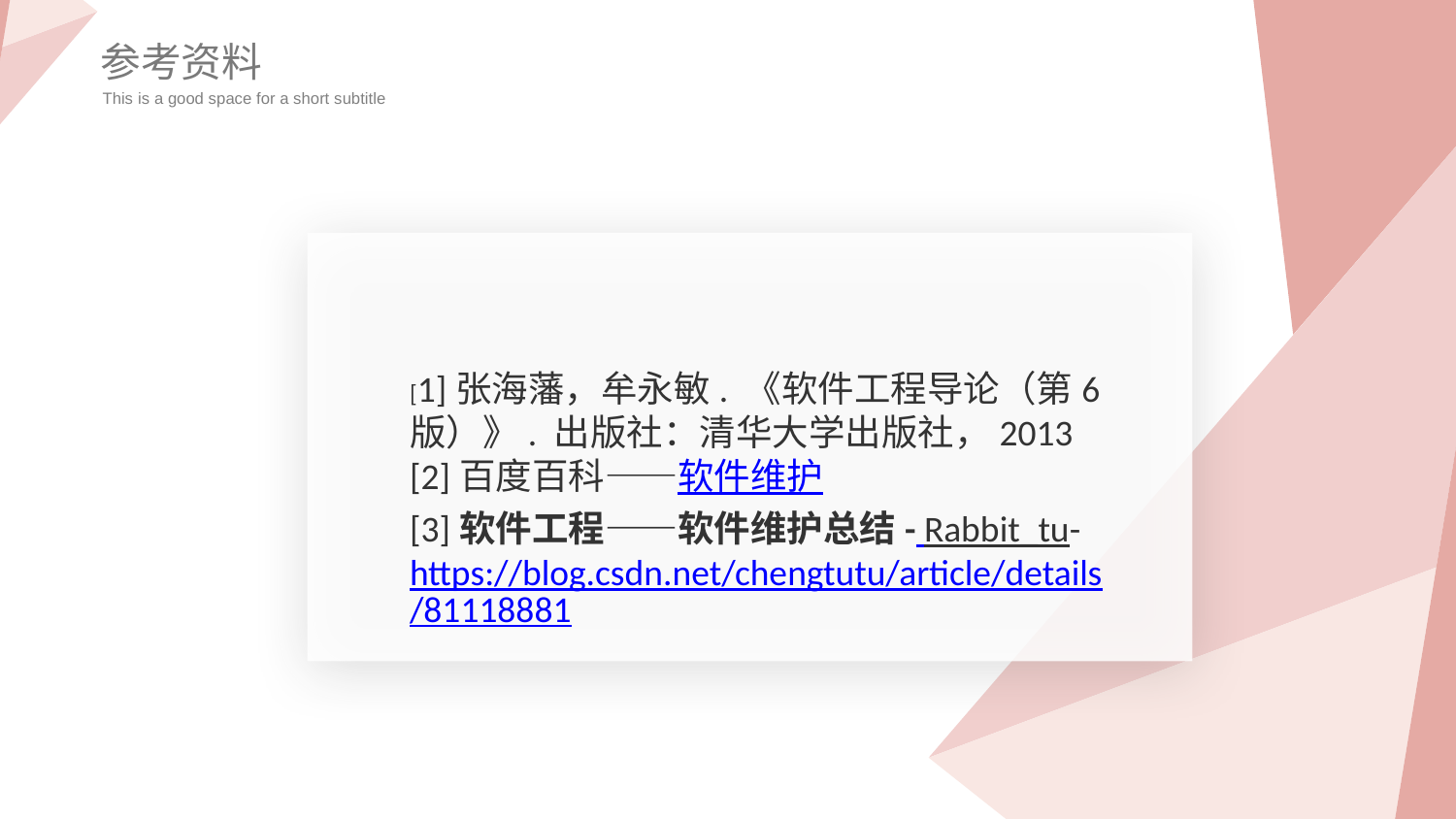

参考资料
This is a good space for a short subtitle

[1]张海藩，牟永敏. 《软件工程导论（第6版）》. 出版社：清华大学出版社，2013
[2]百度百科——软件维护
[3]软件工程——软件维护总结- Rabbit_tu- https://blog.csdn.net/chengtutu/article/details/81118881